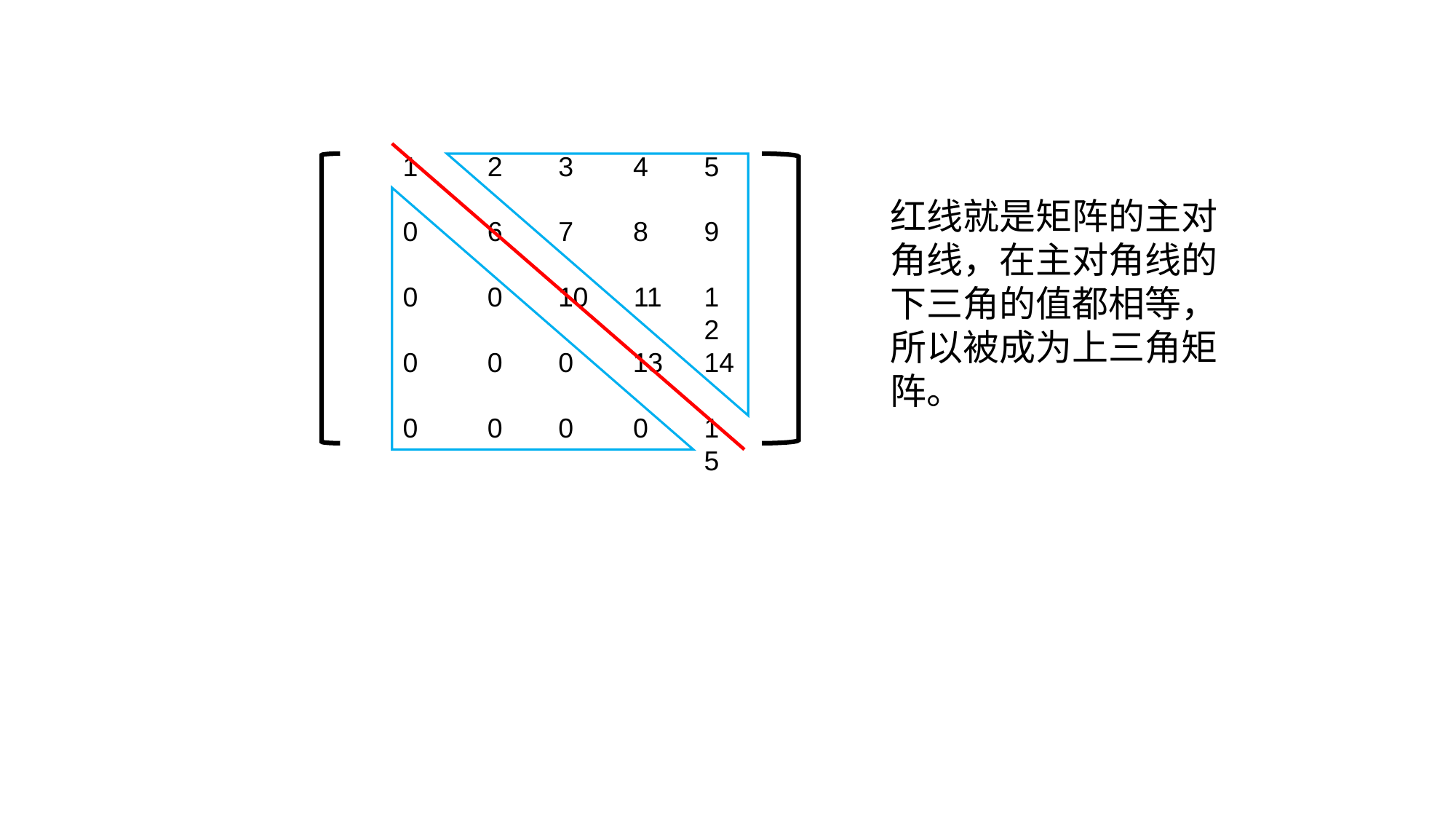

1
2
3
4
5

红线就是矩阵的主对角线，在主对角线的下三角的值都相等，所以被成为上三角矩阵。

0
6
7
8
9
0
0
10
11
12
0
0
0
13
14
0
0
0
0
15